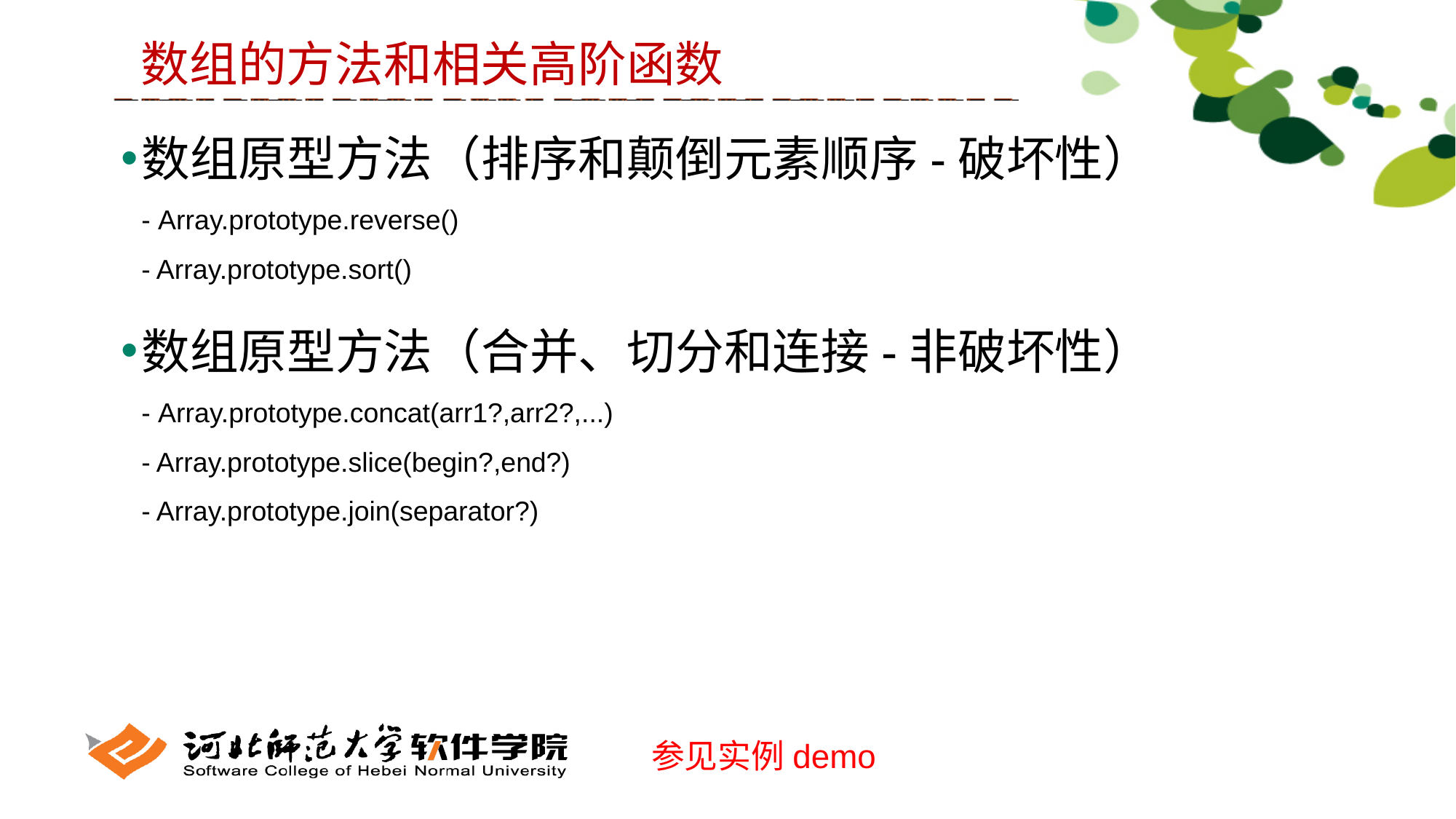

数组的方法和相关高阶函数
数组原型方法（排序和颠倒元素顺序-破坏性）
- Array.prototype.reverse()
- Array.prototype.sort()
数组原型方法（合并、切分和连接-非破坏性）
- Array.prototype.concat(arr1?,arr2?,...)
- Array.prototype.slice(begin?,end?)
- Array.prototype.join(separator?)

参见实例demo